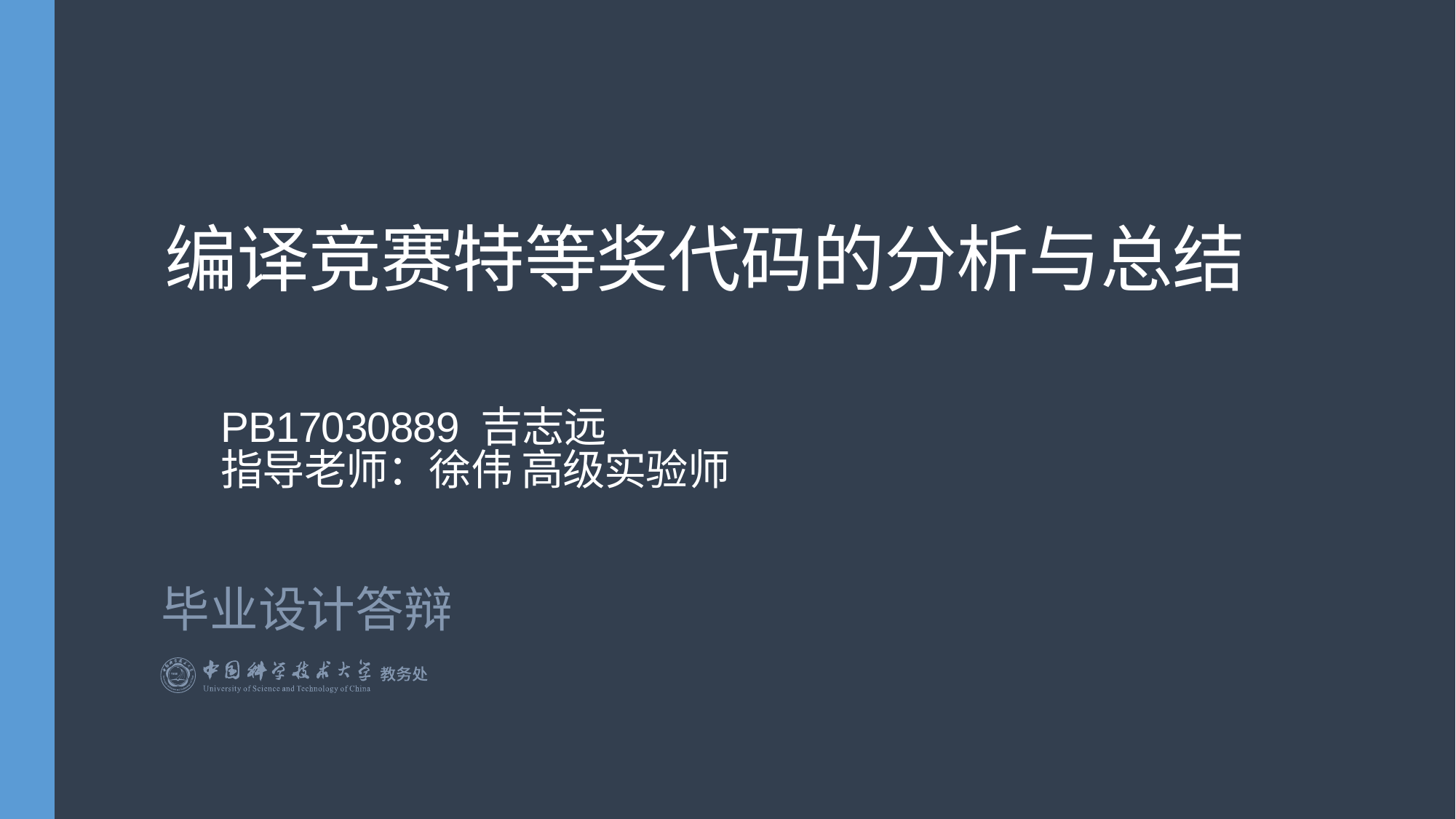

# 编译竞赛特等奖代码的分析与总结
PB17030889 吉志远
指导老师：徐伟 高级实验师
毕业设计答辩